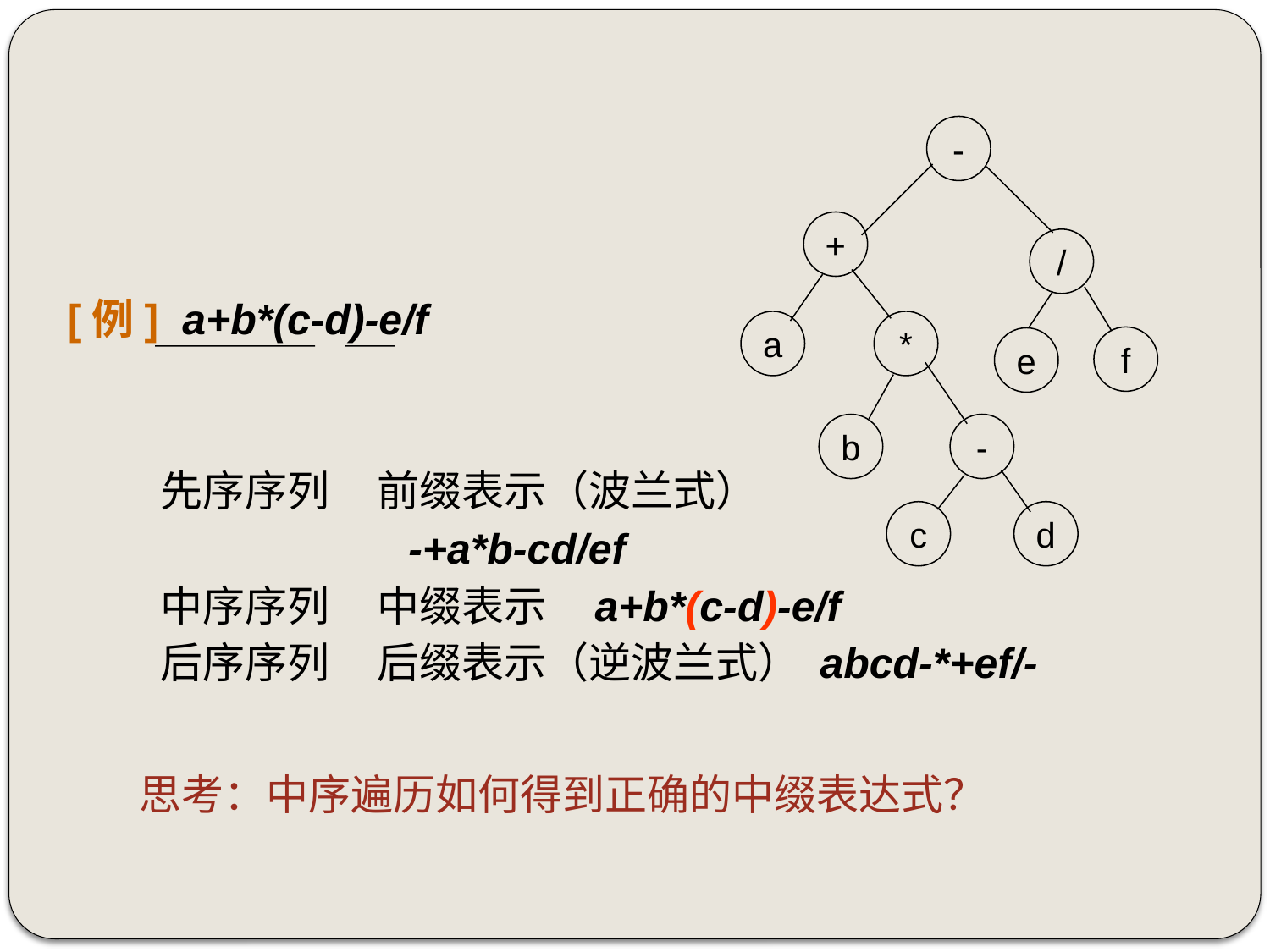

-

+
/

a
*
f
e

b
-

c
d
[例]  a+b*(c-d)-e/f

    先序序列     前缀表示（波兰式）
                         -+a*b-cd/ef
    中序序列     中缀表示    a+b*(c-d)-e/f
    后序序列     后缀表示（逆波兰式） abcd-*+ef/-

思考：中序遍历如何得到正确的中缀表达式？